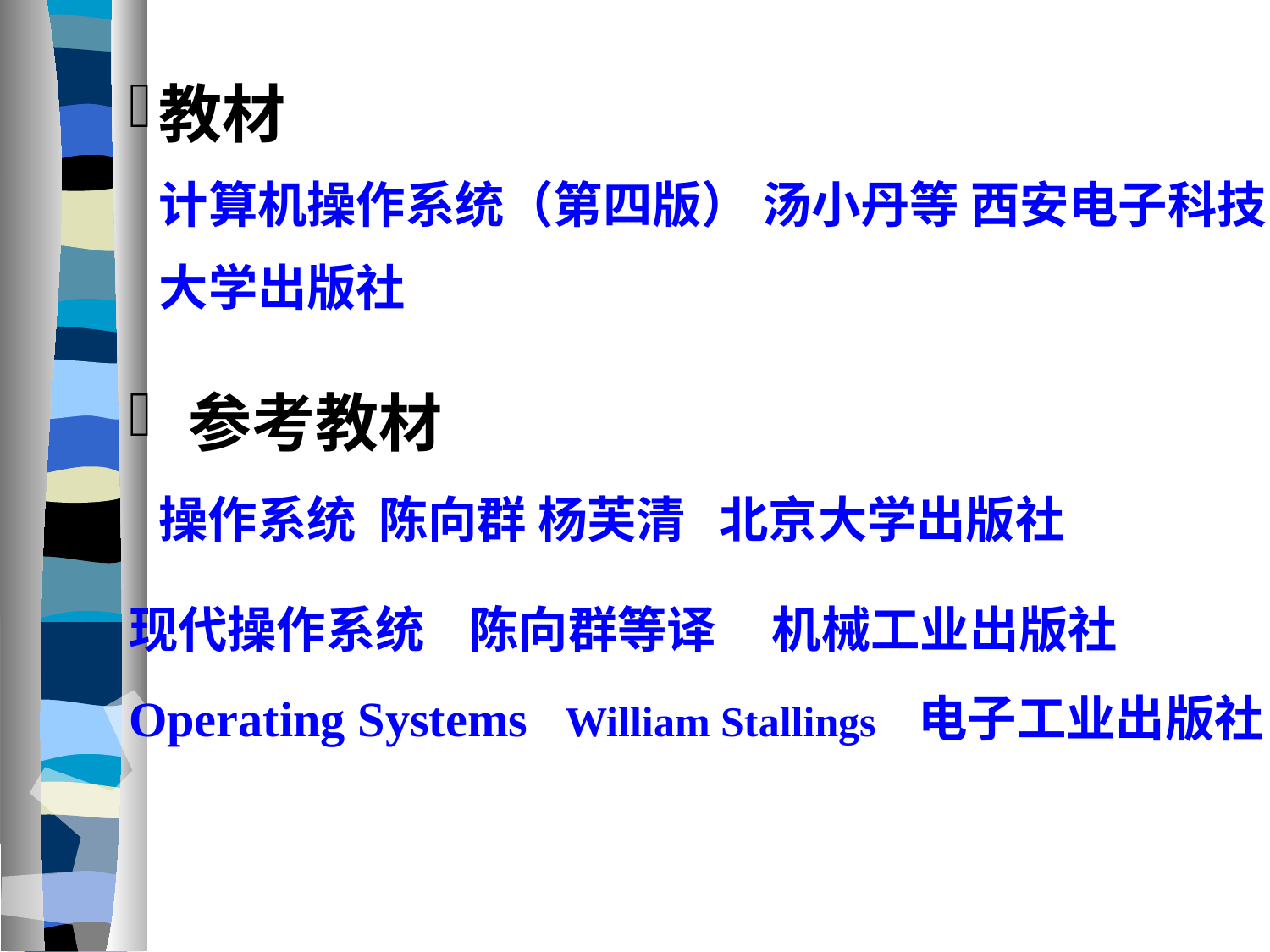

教材
计算机操作系统（第四版） 汤小丹等 西安电子科技大学出版社
 参考教材
操作系统  陈向群 杨芙清   北京大学出版社
现代操作系统    陈向群等译     机械工业出版社
Operating Systems   William Stallings   电子工业出版社